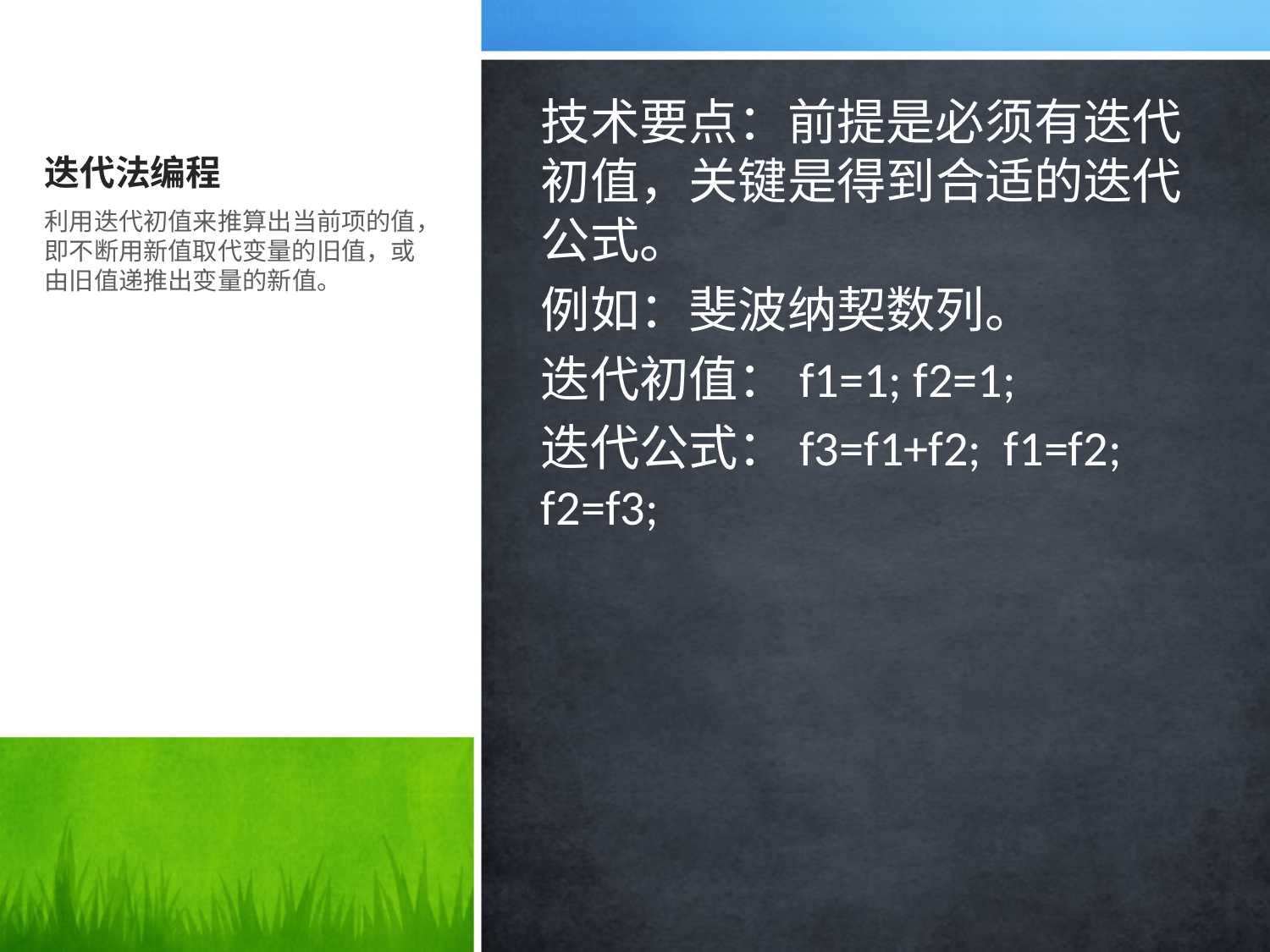

# 迭代法编程
技术要点：前提是必须有迭代初值，关键是得到合适的迭代公式。
例如：斐波纳契数列。
迭代初值：f1=1; f2=1;
迭代公式：f3=f1+f2;  f1=f2;  f2=f3;

利用迭代初值来推算出当前项的值，即不断用新值取代变量的旧值，或由旧值递推出变量的新值。